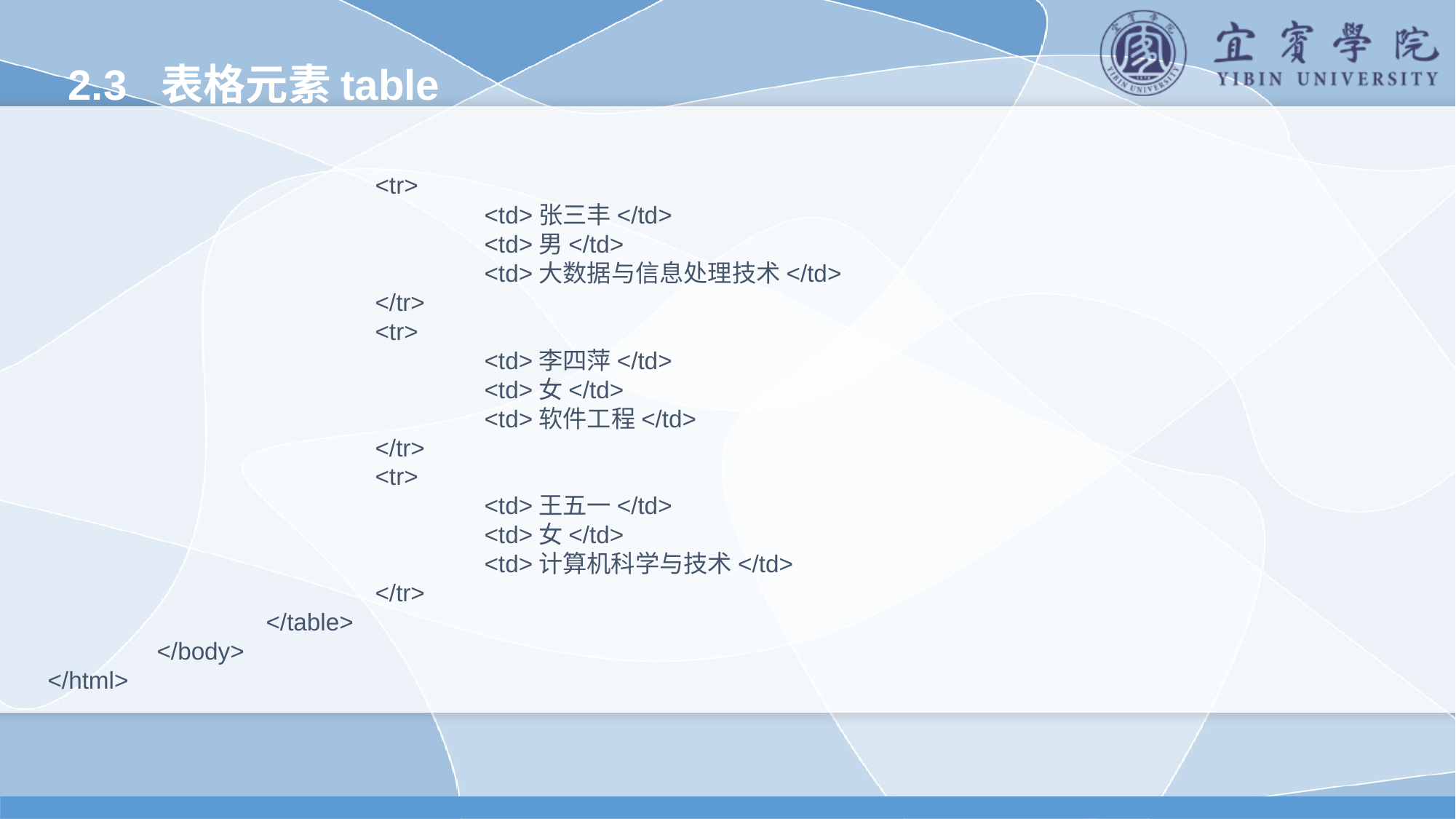

2.3  表格元素table
			<tr>
				<td>张三丰</td>
				<td>男</td>
				<td>大数据与信息处理技术</td>
			</tr>
			<tr>
				<td>李四萍</td>
				<td>女</td>
				<td>软件工程</td>
			</tr>
			<tr>
				<td>王五一</td>
				<td>女</td>
				<td>计算机科学与技术</td>
			</tr>
		</table>
	</body>
</html>